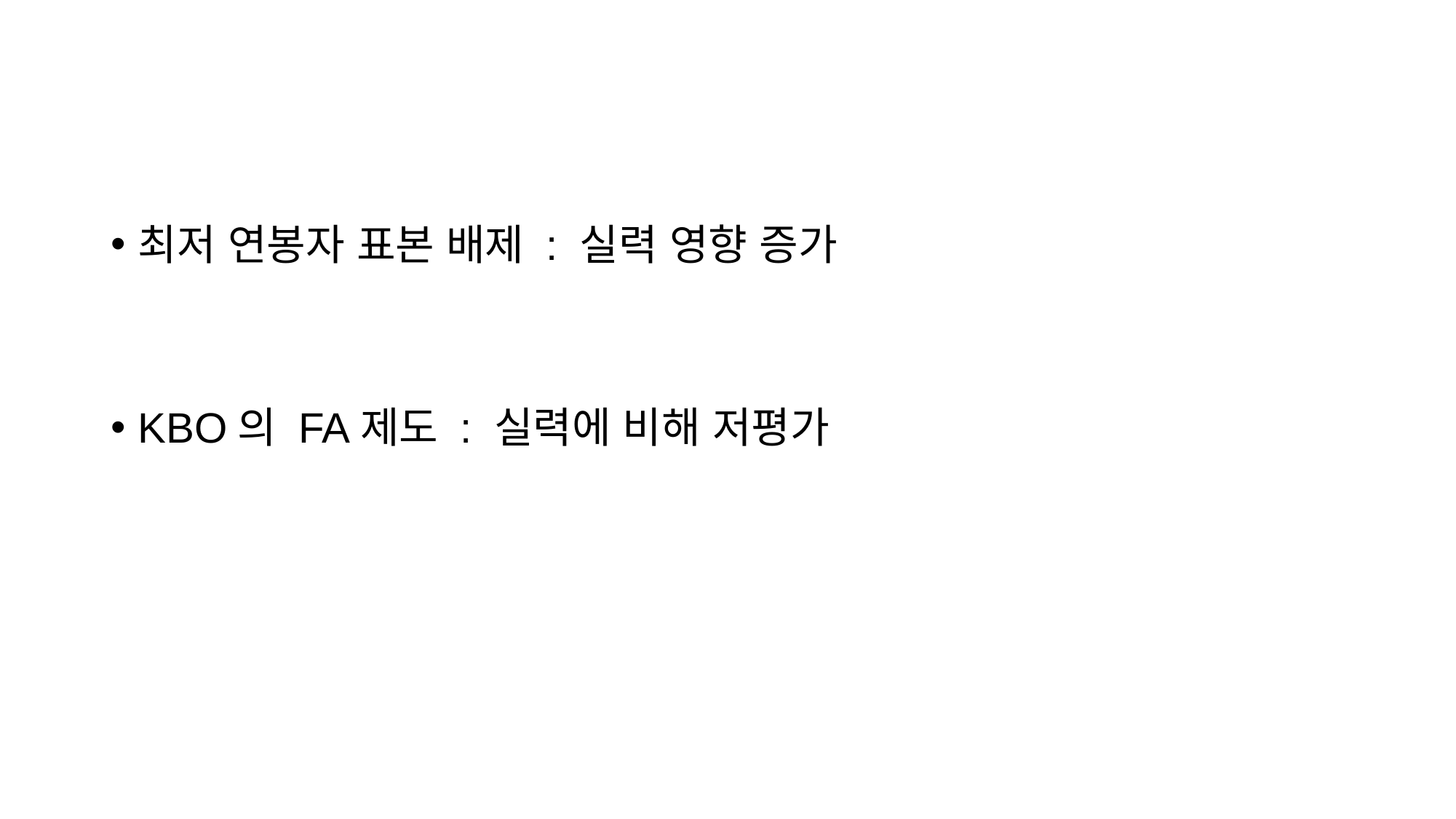

최저 연봉자 표본 배제 : 실력 영향 증가

KBO의 FA제도 : 실력에 비해 저평가